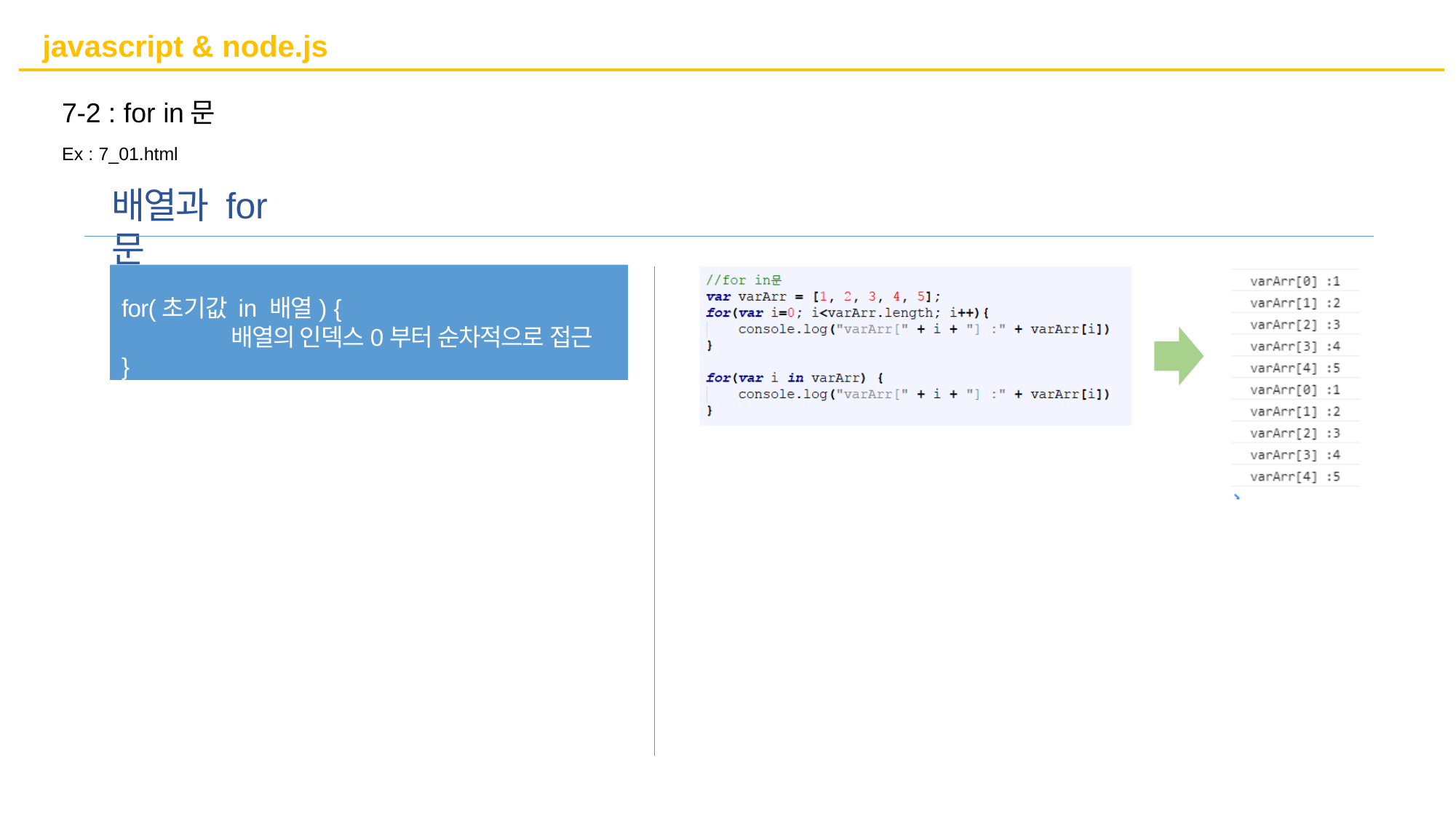

# javascript & node.js

7-2 : for in문
Ex : 7_01.html
배열과 for문

for(초기값 in 배열) {
배열의 인덱스0부터 순차적으로 접근
}